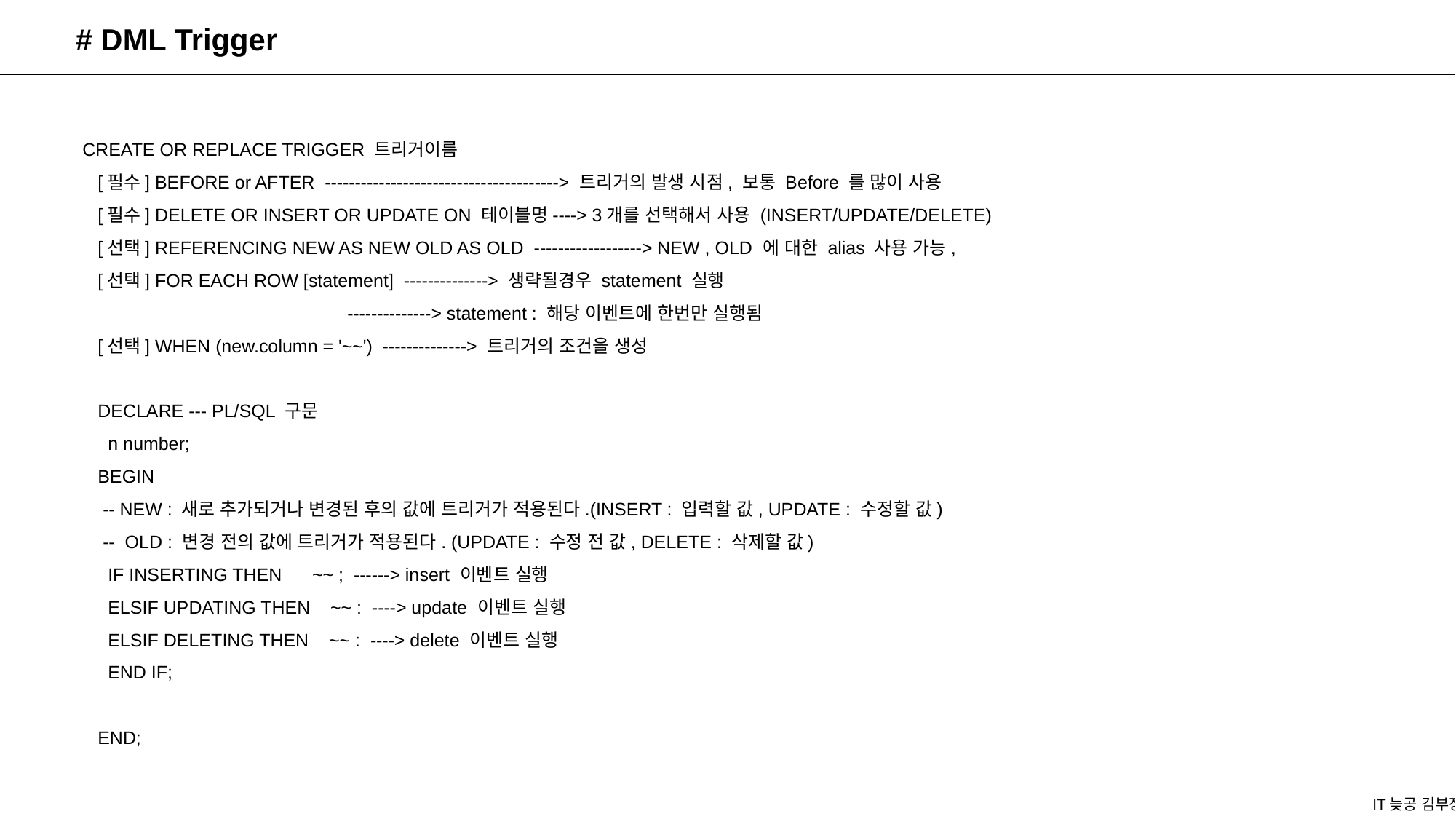

# DML Trigger
CREATE OR REPLACE TRIGGER 트리거이름
   [필수] BEFORE or AFTER  ---------------------------------------> 트리거의 발생 시점, 보통 Before 를 많이 사용
   [필수] DELETE OR INSERT OR UPDATE ON 테이블명----> 3개를 선택해서 사용 (INSERT/UPDATE/DELETE)
   [선택] REFERENCING NEW AS NEW OLD AS OLD  ------------------> NEW , OLD 에 대한 alias 사용 가능,
   [선택] FOR EACH ROW [statement]  --------------> 생략될경우 statement 실행
                                                    --------------> statement : 해당 이벤트에 한번만 실행됨
   [선택] WHEN (new.column = '~~')  --------------> 트리거의 조건을 생성

   DECLARE --- PL/SQL 구문
     n number;
   BEGIN
    -- NEW : 새로 추가되거나 변경된 후의 값에 트리거가 적용된다.(INSERT : 입력할 값, UPDATE : 수정할 값)
    --  OLD : 변경 전의 값에 트리거가 적용된다. (UPDATE : 수정 전 값, DELETE : 삭제할 값)
     IF INSERTING THEN      ~~ ;  ------> insert 이벤트 실행
     ELSIF UPDATING THEN    ~~ :  ----> update 이벤트 실행
     ELSIF DELETING THEN    ~~ :  ----> delete 이벤트 실행
     END IF;

   END;
IT늦공 김부장